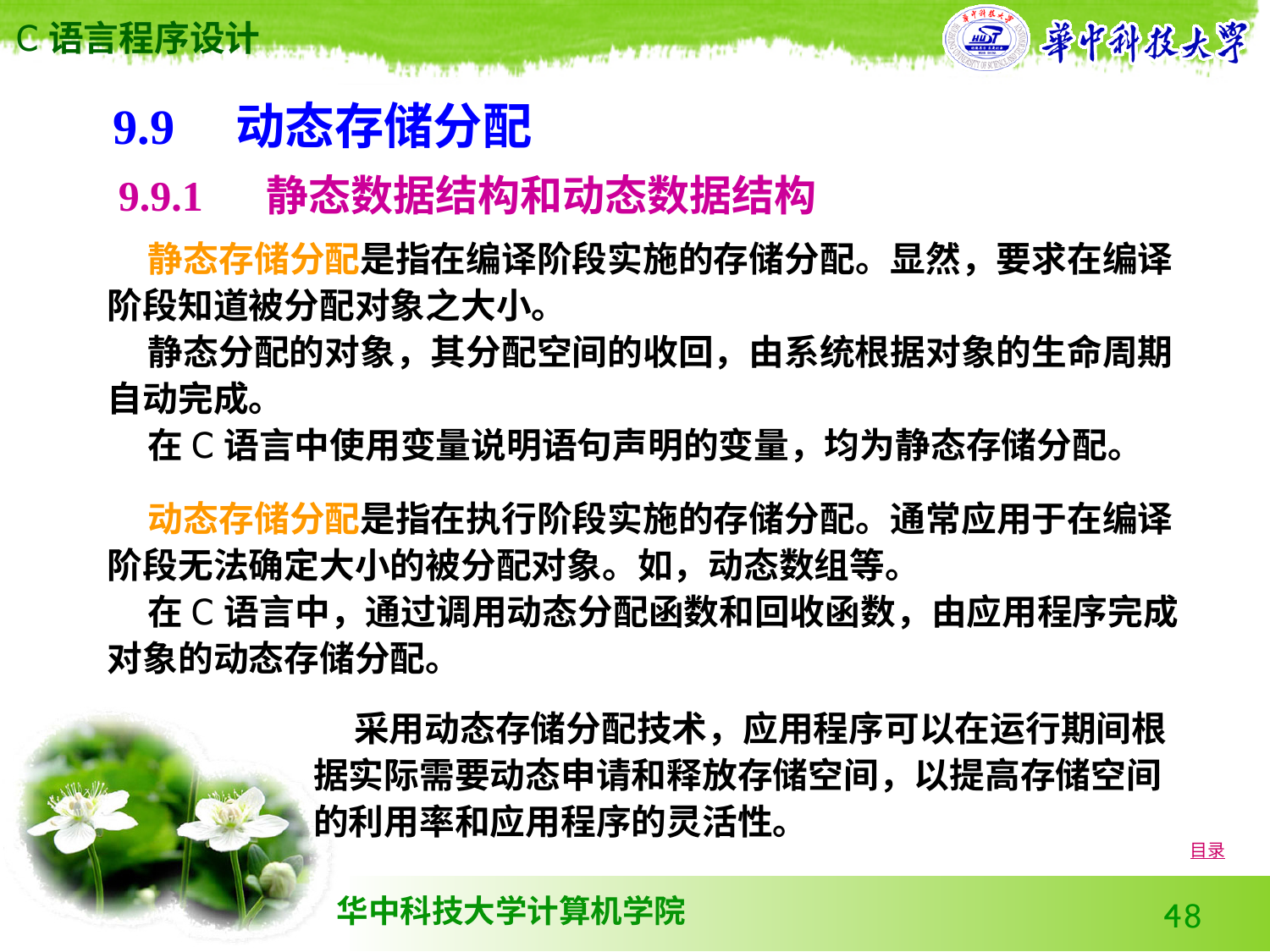

9.9　动态存储分配
9.9.1 　静态数据结构和动态数据结构
    静态存储分配是指在编译阶段实施的存储分配。显然，要求在编译阶段知道被分配对象之大小。
    静态分配的对象，其分配空间的收回，由系统根据对象的生命周期自动完成。
    在C语言中使用变量说明语句声明的变量，均为静态存储分配。
    动态存储分配是指在执行阶段实施的存储分配。通常应用于在编译阶段无法确定大小的被分配对象。如，动态数组等。
    在 C 语言中，通过调用动态分配函数和回收函数，由应用程序完成对象的动态存储分配。
    采用动态存储分配技术，应用程序可以在运行期间根据实际需要动态申请和释放存储空间，以提高存储空间的利用率和应用程序的灵活性。
目录
48